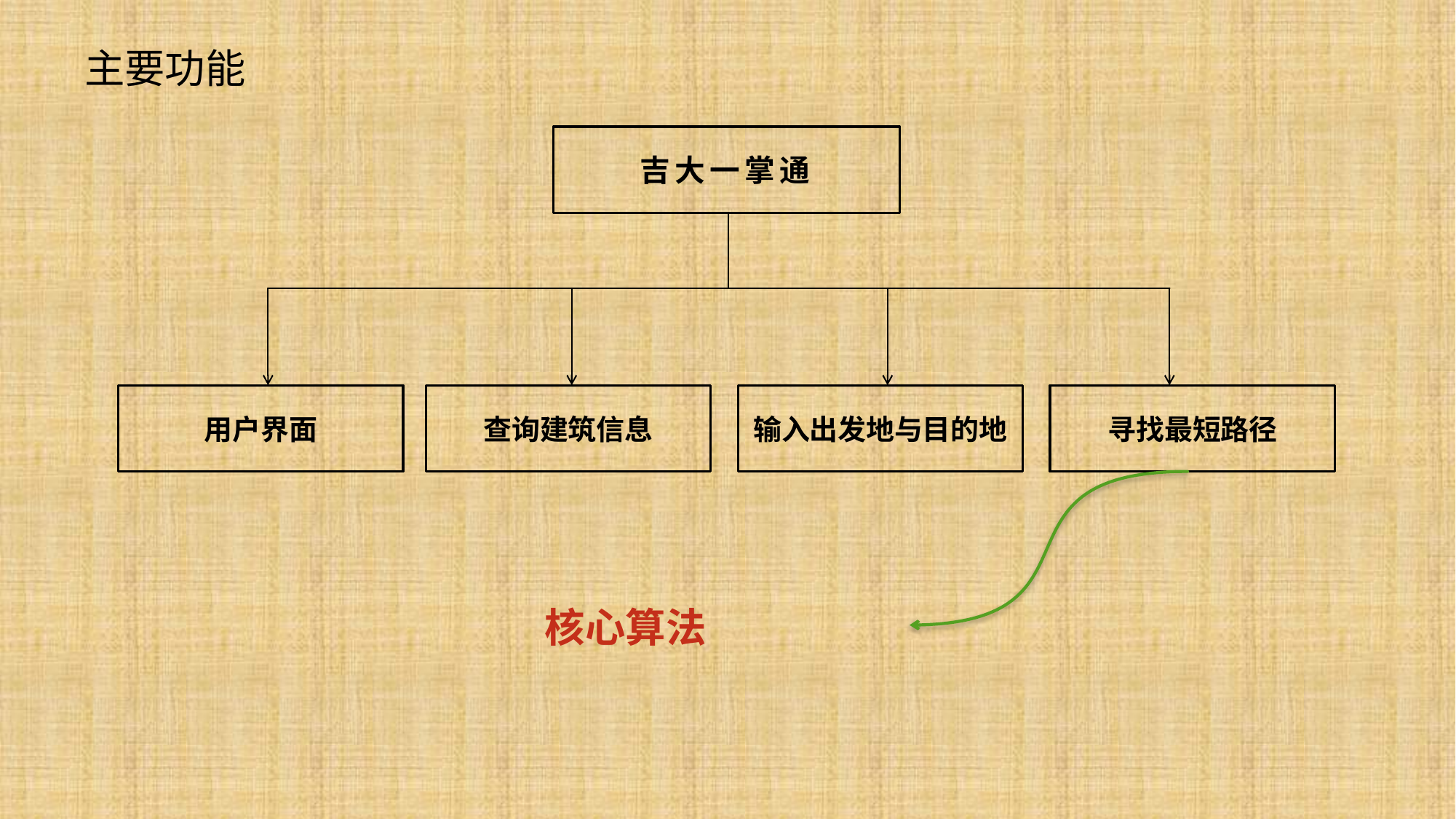

主要功能

吉大一掌通

用户界面
查询建筑信息
输入出发地与目的地
寻找最短路径
         核心算法